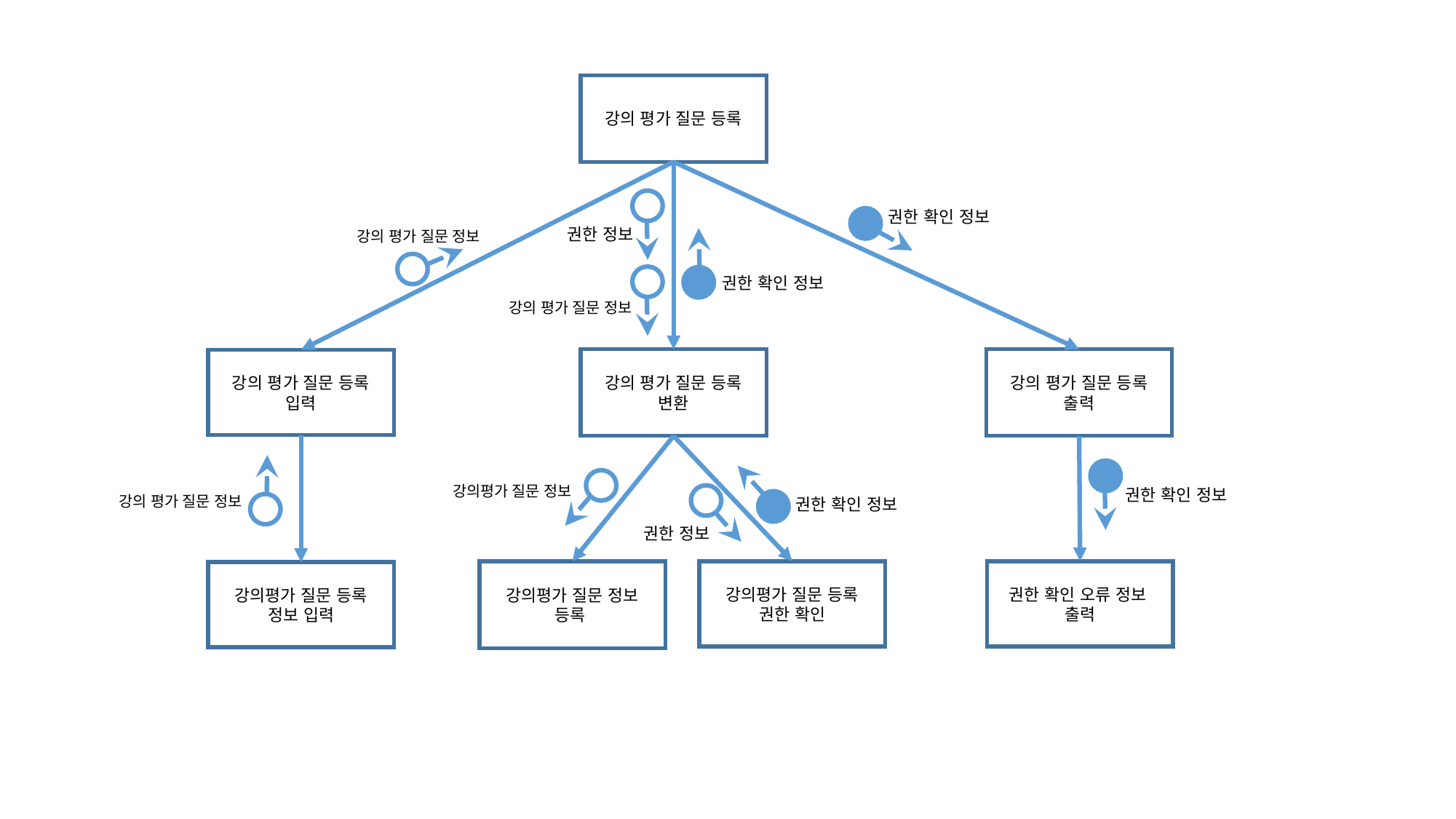

강의 평가 질문 등록

권한 확인 정보

권한 정보
강의 평가 질문 정보

권한 확인 정보

강의 평가 질문 정보
강의 평가 질문 등록 출력
강의 평가 질문 등록 변환
강의 평가 질문 등록 입력

강의평가 질문 정보
권한 확인 정보
강의 평가 질문 정보

권한 확인 정보
권한 정보
강의평가 질문 등록 권한 확인
권한 확인 오류 정보  출력
강의평가 질문 정보 등록
강의평가 질문 등록 정보 입력